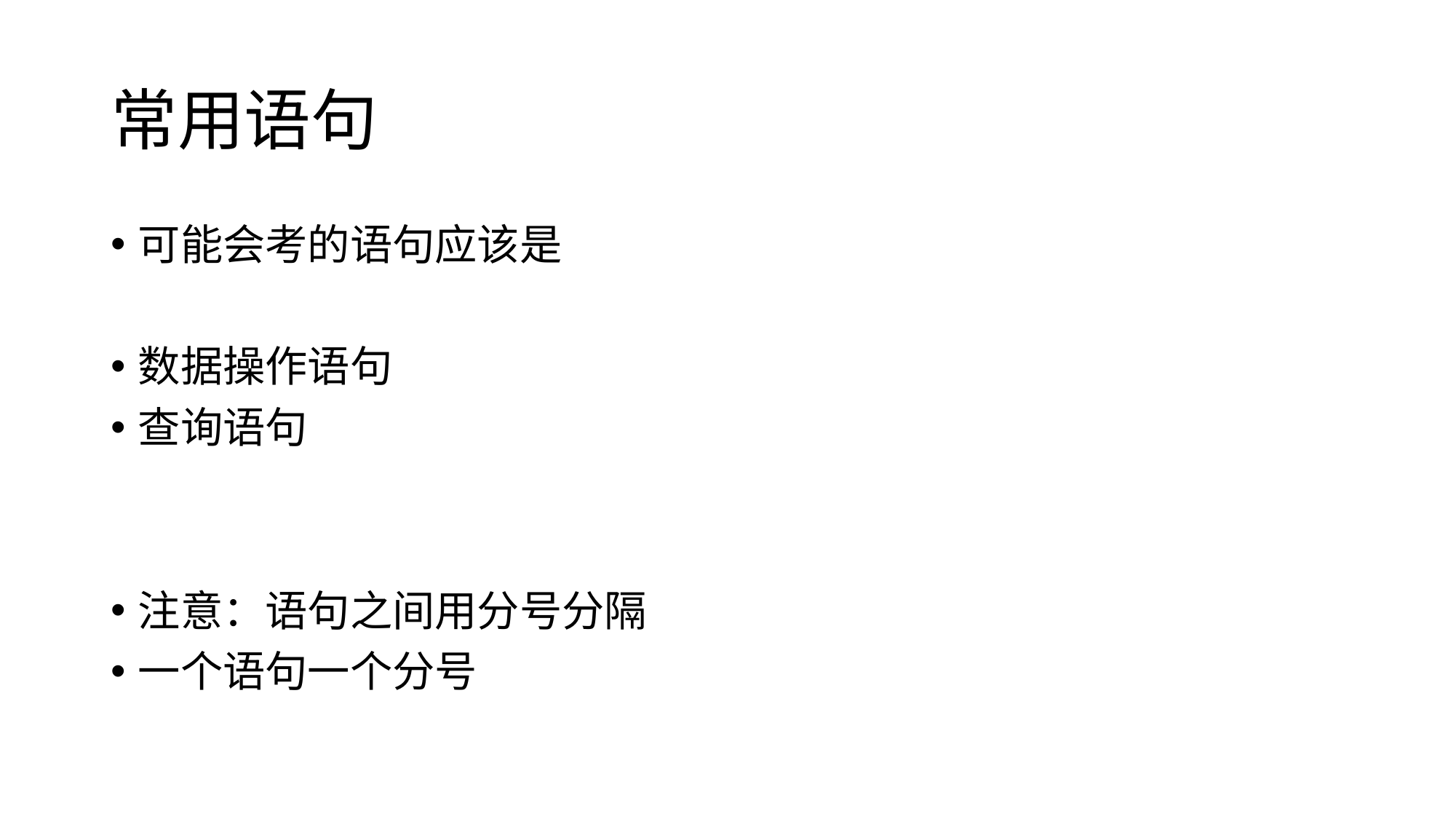

# 常用语句
可能会考的语句应该是

数据操作语句
查询语句

注意：语句之间用分号分隔
一个语句一个分号